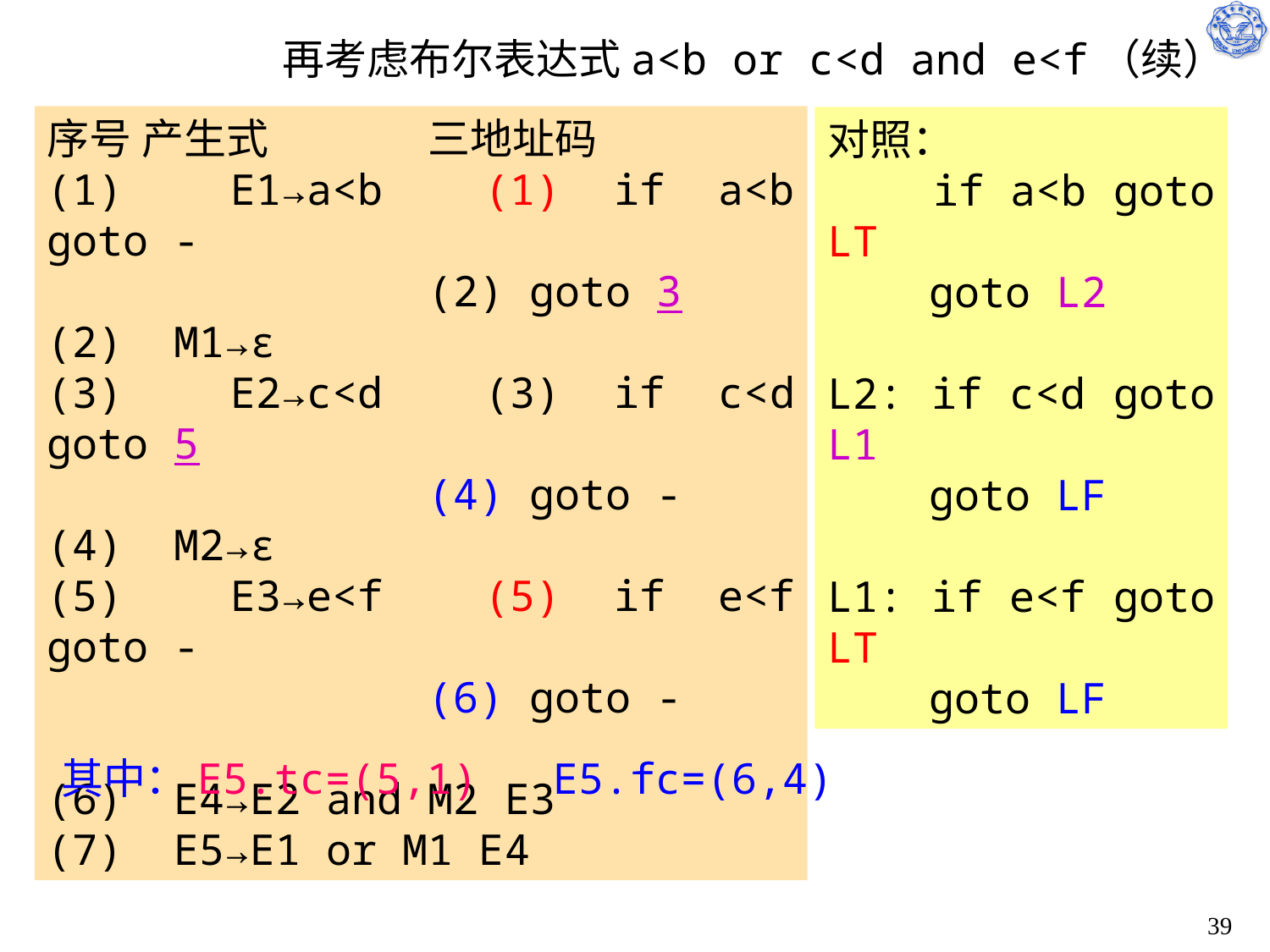

# 再考虑布尔表达式a<b or c<d and e<f（续）
序号 产生式		三地址码
(1)  E1→a<b	(1) if a<b goto -
			(2) goto 3
(2)  M1→ε
(3)  E2→c<d	(3) if c<d goto 5
			(4) goto -
(4)  M2→ε
(5)  E3→e<f	(5) if e<f goto -
			(6) goto -

(6)  E4→E2 and M2 E3
(7)  E5→E1 or M1 E4
对照：
    if a<b goto LT
    goto L2

L2: if c<d goto L1
    goto LF

L1: if e<f goto LT
    goto LF
其中：E5.tc=(5,1)   E5.fc=(6,4)
39